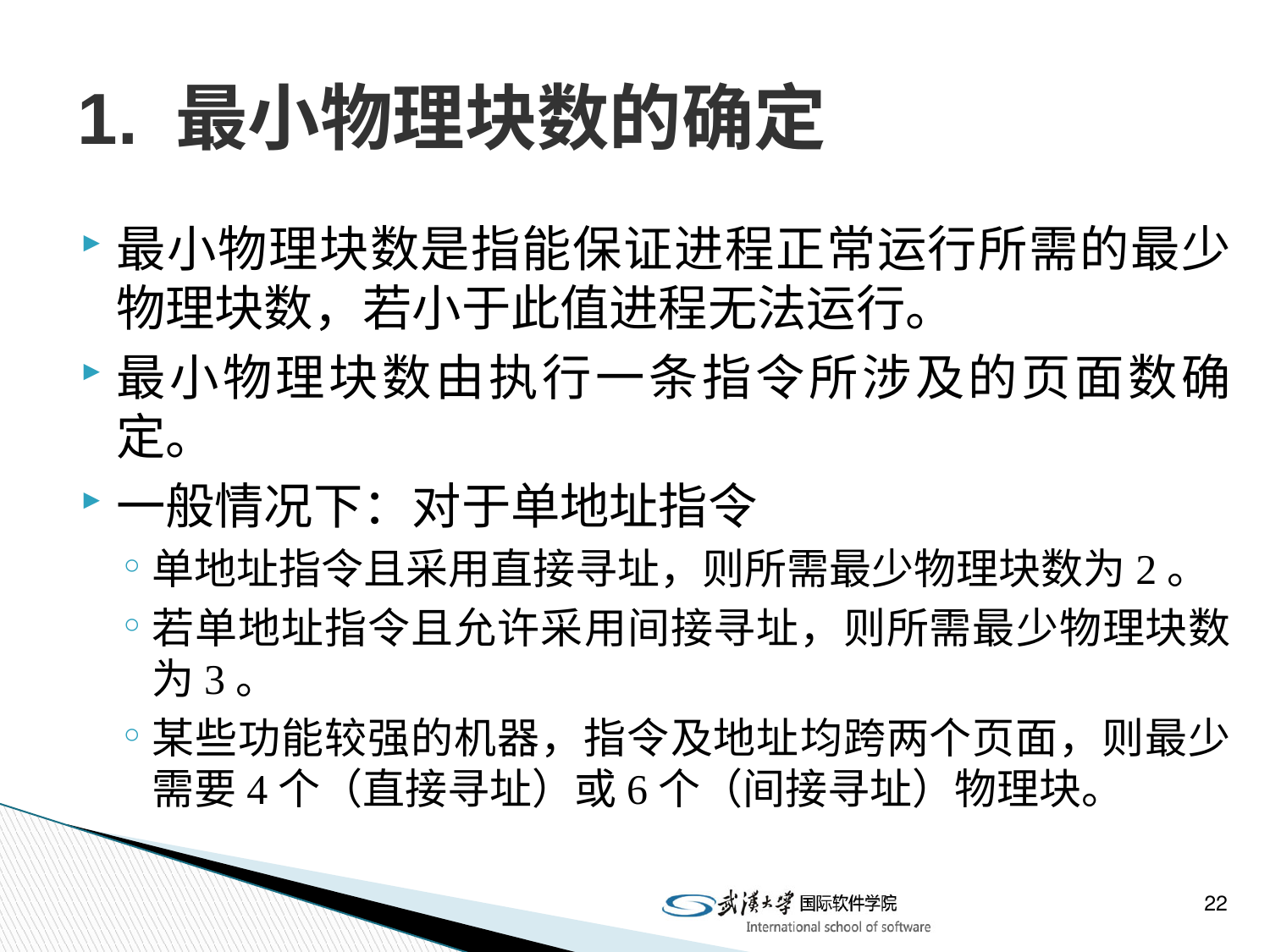

# 1. 最小物理块数的确定
最小物理块数是指能保证进程正常运行所需的最少物理块数，若小于此值进程无法运行。
最小物理块数由执行一条指令所涉及的页面数确定。
一般情况下：对于单地址指令
单地址指令且采用直接寻址，则所需最少物理块数为2。
若单地址指令且允许采用间接寻址，则所需最少物理块数为3。
某些功能较强的机器，指令及地址均跨两个页面，则最少需要4个（直接寻址）或6个（间接寻址）物理块。